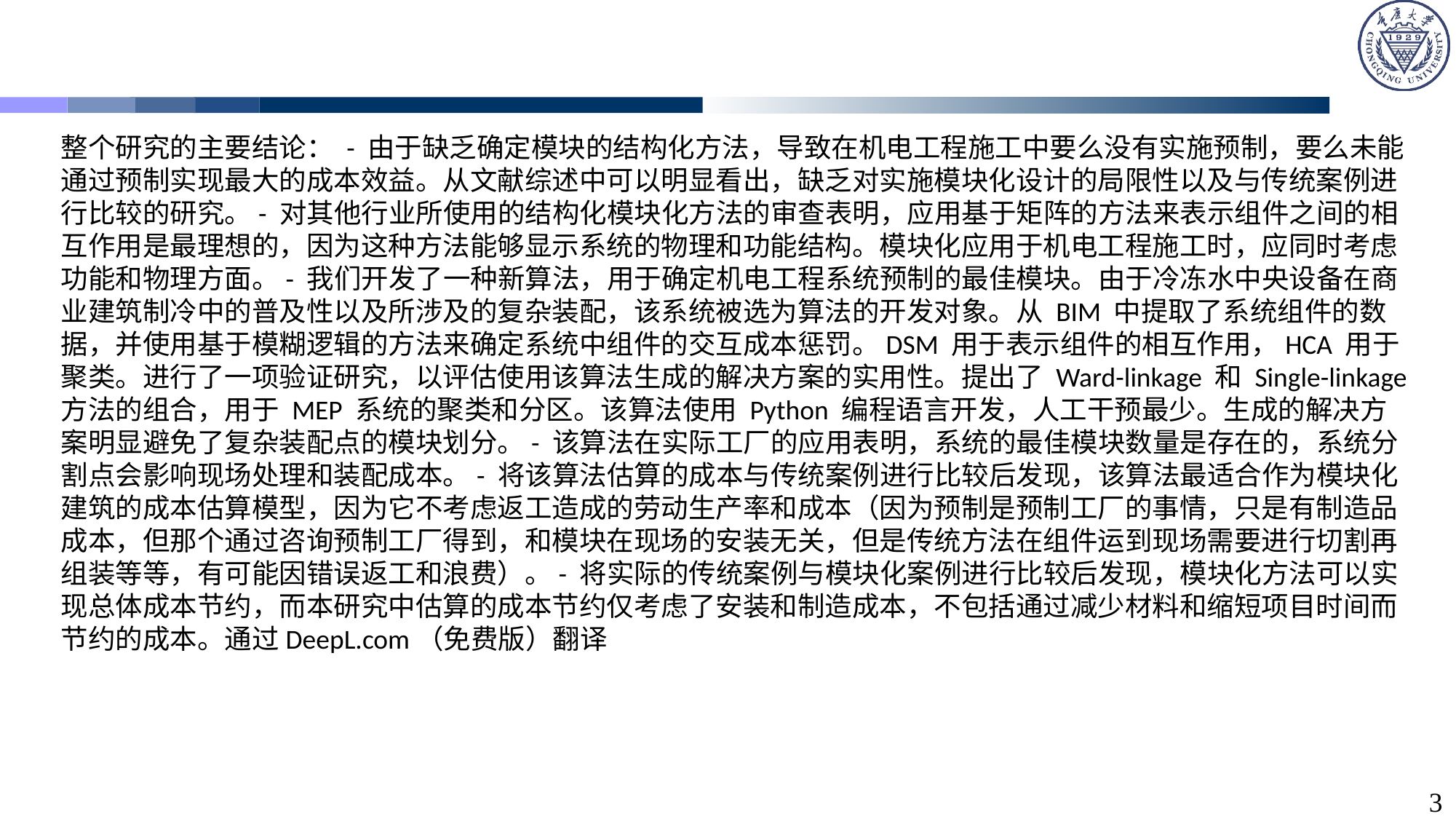

整个研究的主要结论： - 由于缺乏确定模块的结构化方法，导致在机电工程施工中要么没有实施预制，要么未能通过预制实现最大的成本效益。从文献综述中可以明显看出，缺乏对实施模块化设计的局限性以及与传统案例进行比较的研究。- 对其他行业所使用的结构化模块化方法的审查表明，应用基于矩阵的方法来表示组件之间的相互作用是最理想的，因为这种方法能够显示系统的物理和功能结构。模块化应用于机电工程施工时，应同时考虑功能和物理方面。- 我们开发了一种新算法，用于确定机电工程系统预制的最佳模块。由于冷冻水中央设备在商业建筑制冷中的普及性以及所涉及的复杂装配，该系统被选为算法的开发对象。从 BIM 中提取了系统组件的数据，并使用基于模糊逻辑的方法来确定系统中组件的交互成本惩罚。DSM 用于表示组件的相互作用，HCA 用于聚类。进行了一项验证研究，以评估使用该算法生成的解决方案的实用性。提出了 Ward-linkage 和 Single-linkage 方法的组合，用于 MEP 系统的聚类和分区。该算法使用 Python 编程语言开发，人工干预最少。生成的解决方案明显避免了复杂装配点的模块划分。- 该算法在实际工厂的应用表明，系统的最佳模块数量是存在的，系统分割点会影响现场处理和装配成本。- 将该算法估算的成本与传统案例进行比较后发现，该算法最适合作为模块化建筑的成本估算模型，因为它不考虑返工造成的劳动生产率和成本（因为预制是预制工厂的事情，只是有制造品成本，但那个通过咨询预制工厂得到，和模块在现场的安装无关，但是传统方法在组件运到现场需要进行切割再组装等等，有可能因错误返工和浪费）。- 将实际的传统案例与模块化案例进行比较后发现，模块化方法可以实现总体成本节约，而本研究中估算的成本节约仅考虑了安装和制造成本，不包括通过减少材料和缩短项目时间而节约的成本。通过DeepL.com（免费版）翻译